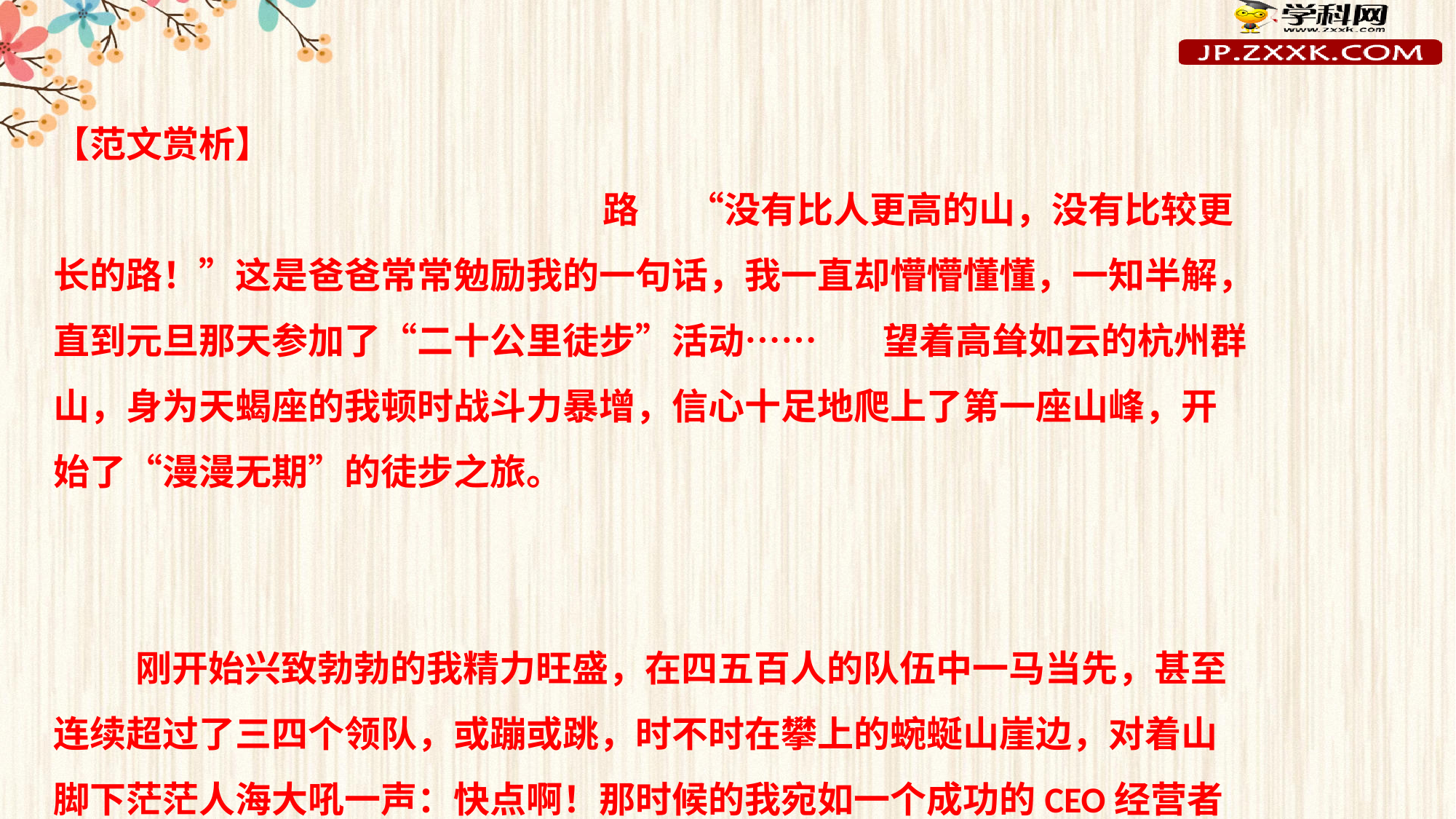

【范文赏析】
                                                                  路      “没有比人更高的山，没有比较更长的路！”这是爸爸常常勉励我的一句话，我一直却懵懵懂懂，一知半解，直到元旦那天参加了“二十公里徒步”活动……        望着高耸如云的杭州群山，身为天蝎座的我顿时战斗力暴增，信心十足地爬上了第一座山峰，开始了“漫漫无期”的徒步之旅。

         刚开始兴致勃勃的我精力旺盛，在四五百人的队伍中一马当先，甚至连续超过了三四个领队，或蹦或跳，时不时在攀上的蜿蜒山崖边，对着山脚下茫茫人海大吼一声：快点啊！那时候的我宛如一个成功的CEO经营者自己的事业，野心十足，精力高涨！